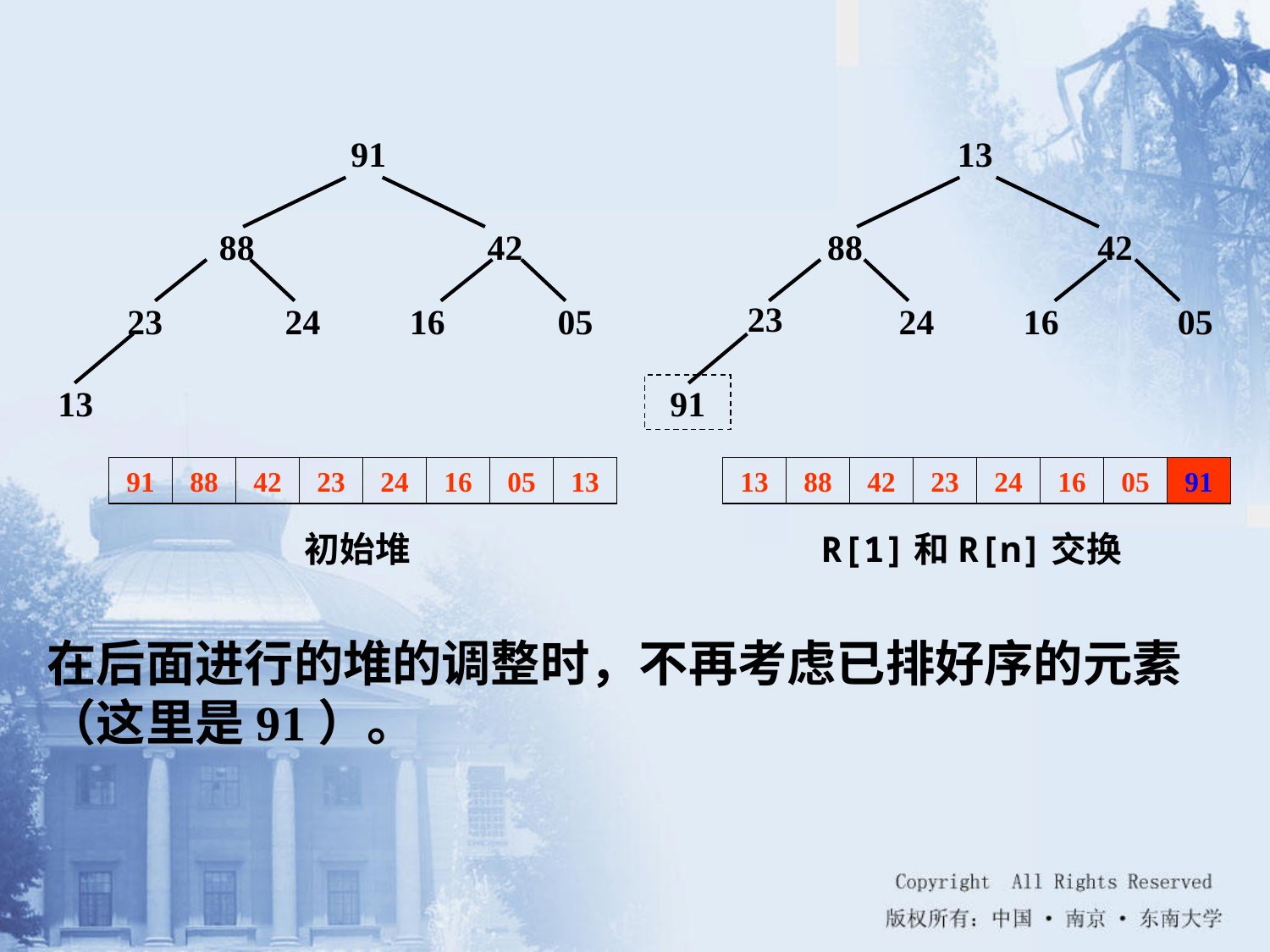

91
13

88
42
88
42

23
23
24
16
05
24
16
05

13
91
91
88
42
23
24
16
05
13
13
88
42
23
24
16
05
91
初始堆
R[1]和R[n]交换
在后面进行的堆的调整时，不再考虑已排好序的元素（这里是91）。